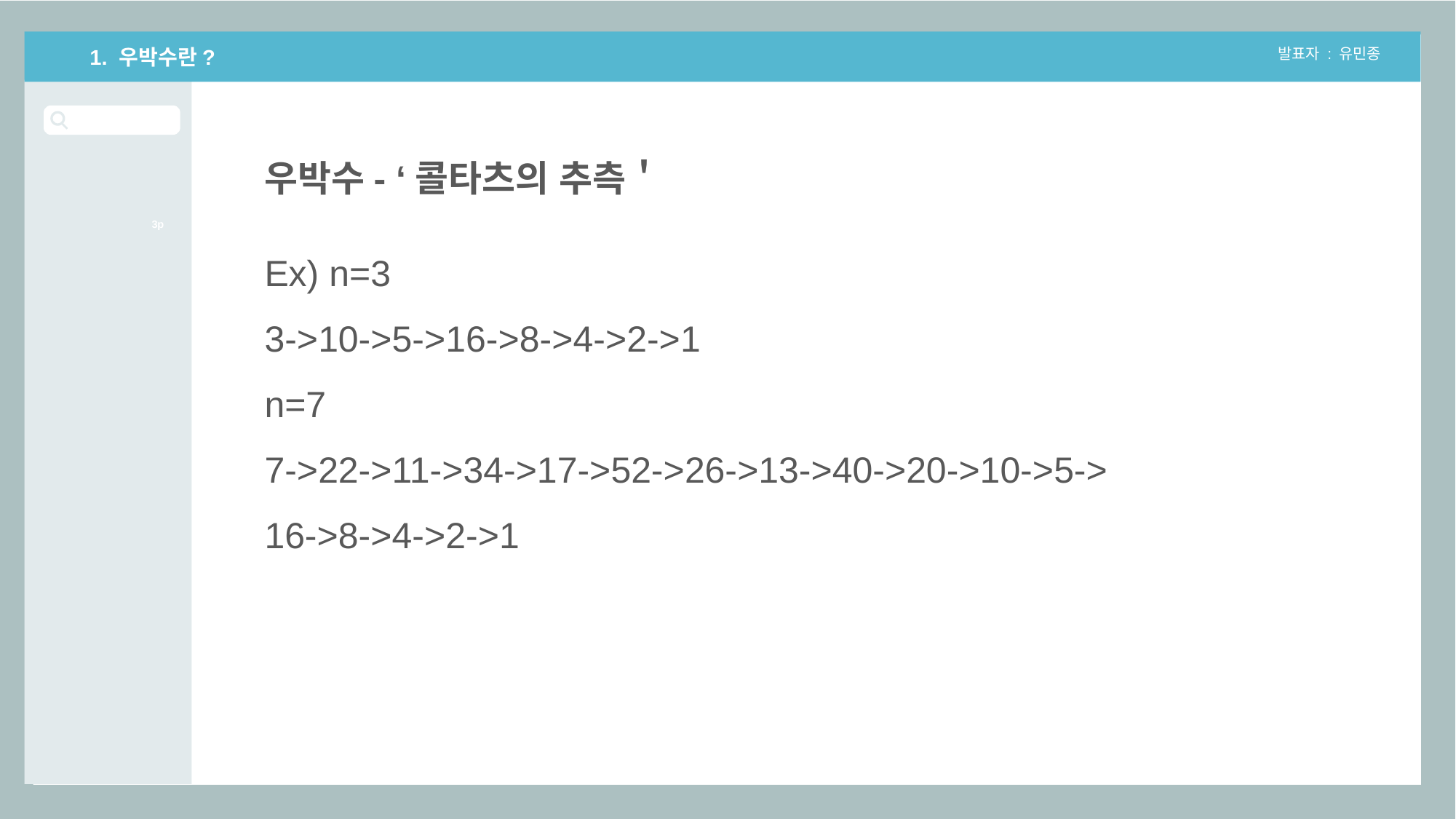

1. 우박수란?
발표자 : 유민종

우박수- ‘콜타츠의 추측＇
3p
Ex) n=3
3->10->5->16->8->4->2->1
n=7
7->22->11->34->17->52->26->13->40->20->10->5->
16->8->4->2->1